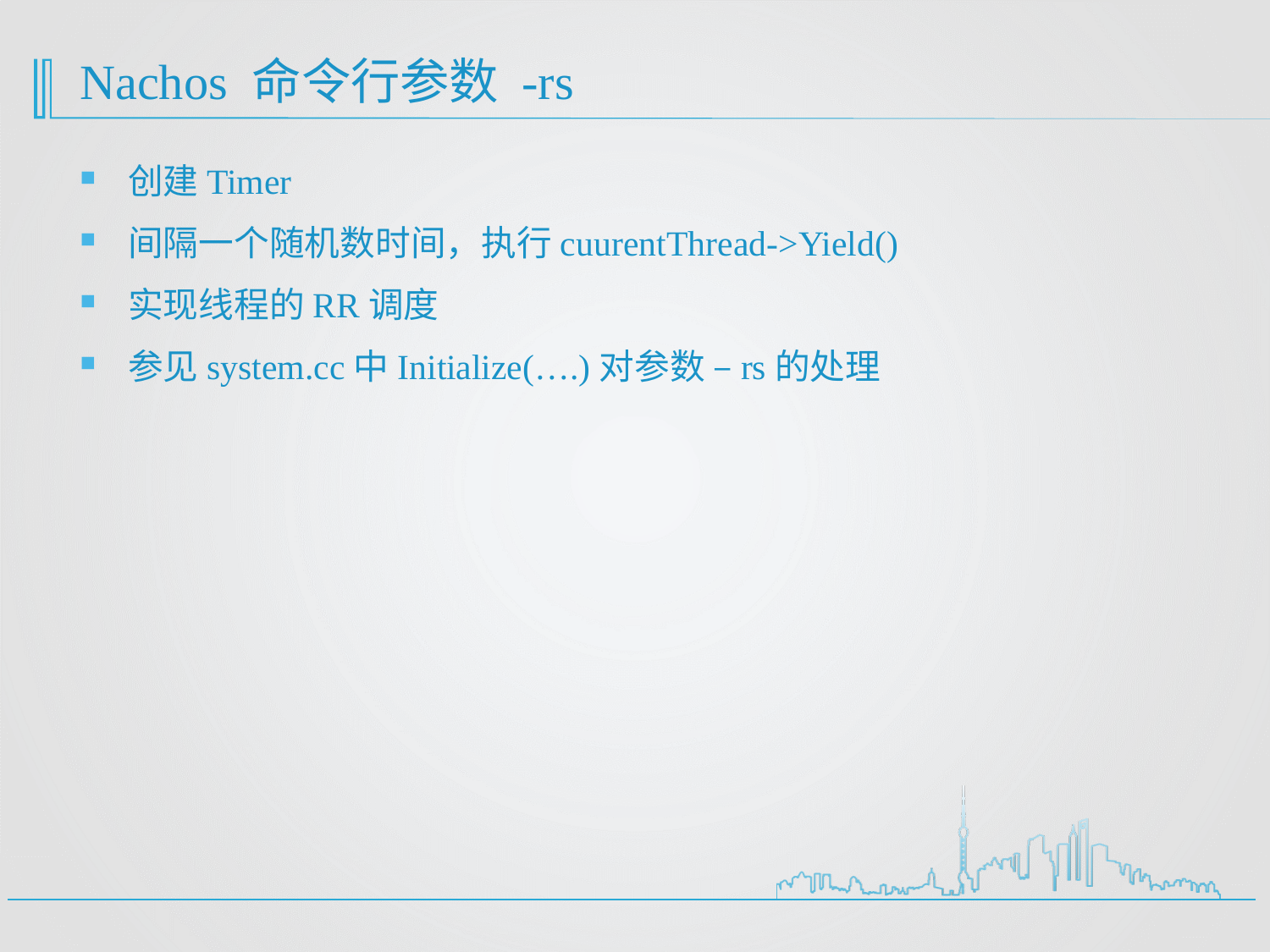

# Nachos 命令行参数 -rs
创建Timer
间隔一个随机数时间，执行cuurentThread->Yield()
实现线程的RR调度
参见system.cc中Initialize(….)对参数 –rs的处理